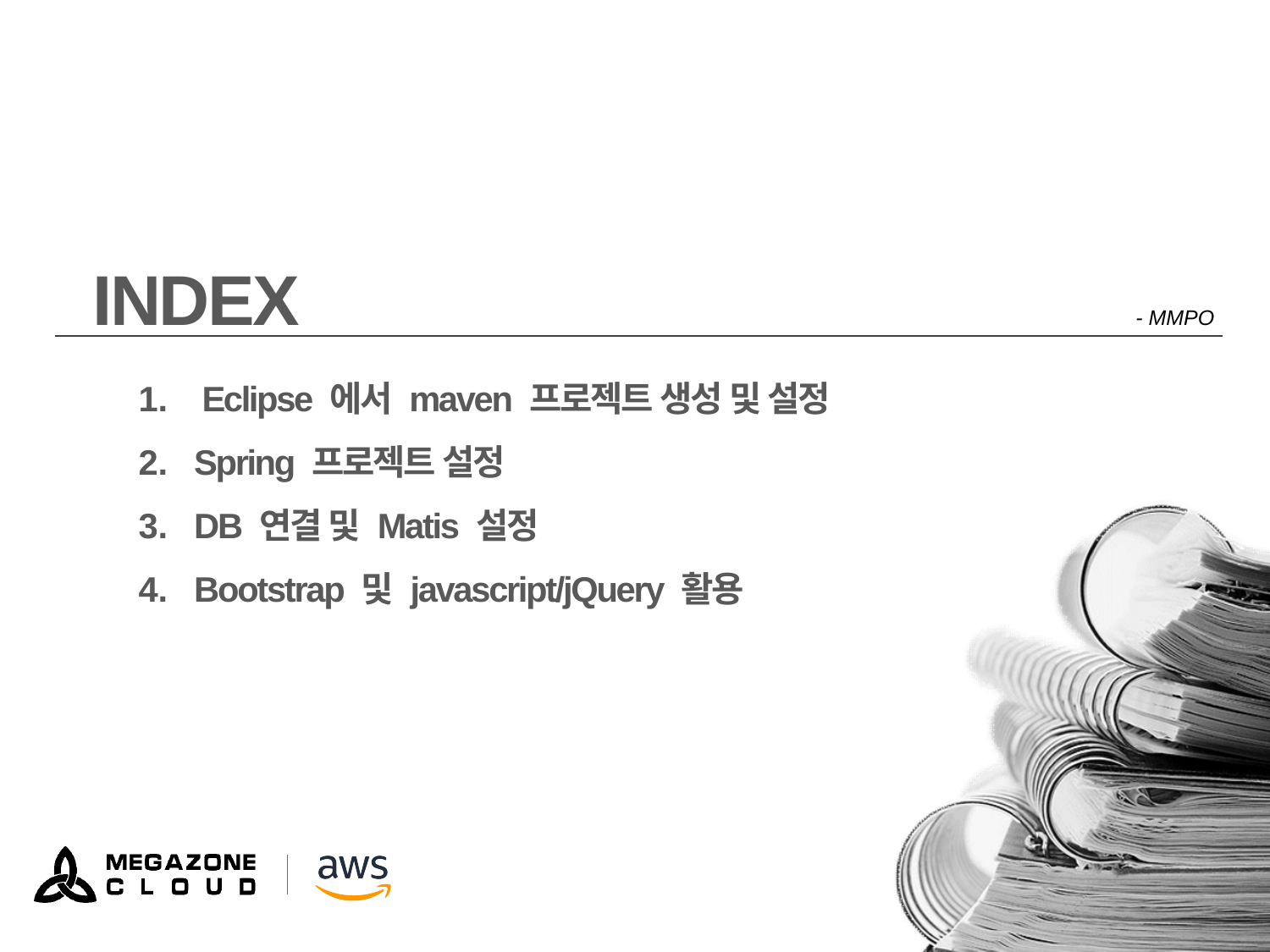

Eclipse 에서 maven 프로젝트 생성 및 설정
Spring 프로젝트 설정
DB 연결 및 Matis 설정
Bootstrap 및 javascript/jQuery 활용